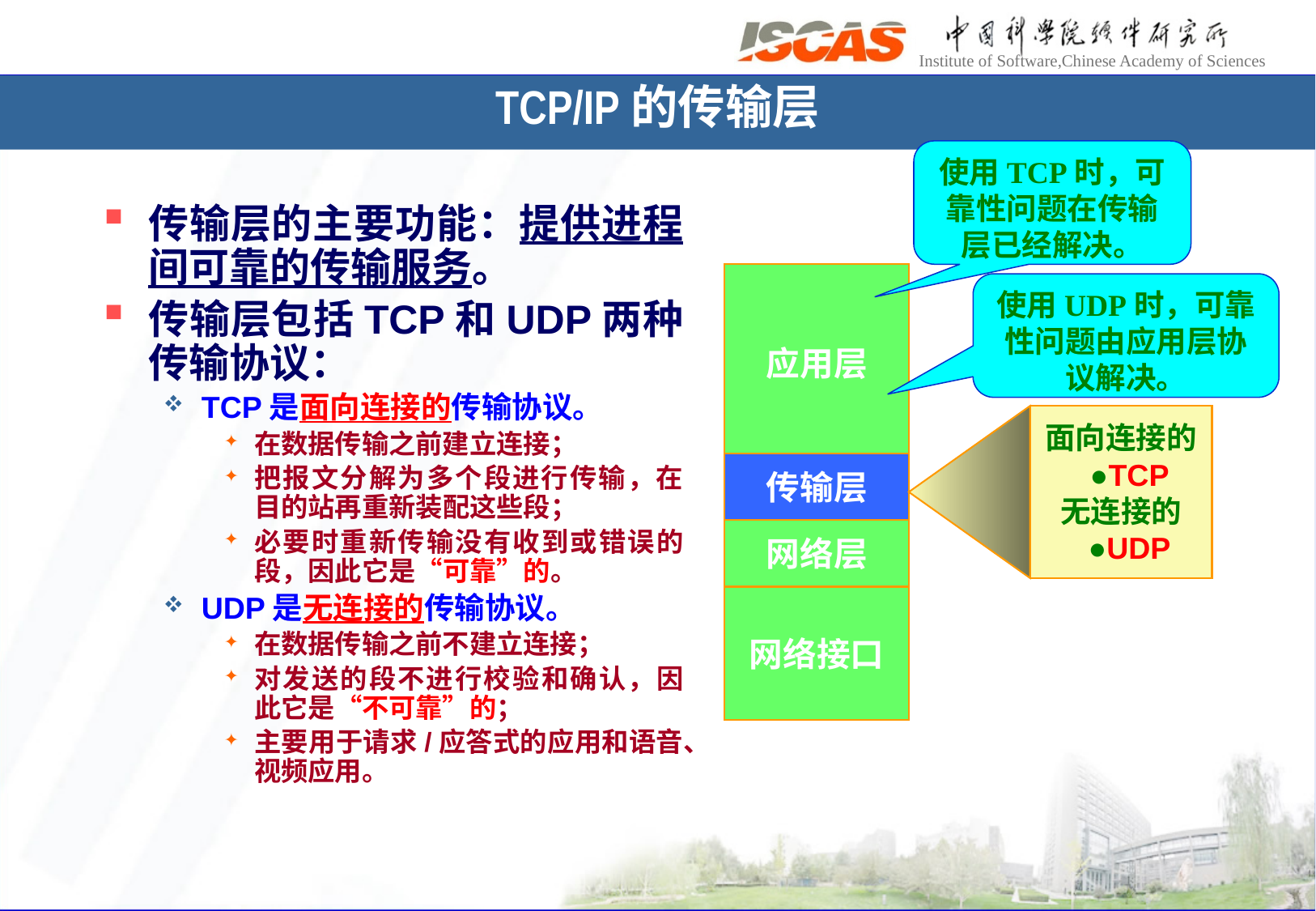

# TCP/IP的传输层
使用TCP时，可靠性问题在传输层已经解决。
传输层的主要功能：提供进程间可靠的传输服务。
传输层包括TCP和UDP两种传输协议：
TCP是面向连接的传输协议。
在数据传输之前建立连接；
把报文分解为多个段进行传输，在目的站再重新装配这些段；
必要时重新传输没有收到或错误的段，因此它是“可靠”的。
UDP是无连接的传输协议。
在数据传输之前不建立连接；
对发送的段不进行校验和确认，因此它是“不可靠”的；
主要用于请求/应答式的应用和语音、视频应用。
应用层
传输层
网络层
网络接口
使用UDP时，可靠性问题由应用层协议解决。
面向连接的
  ●TCP
无连接的
  ●UDP